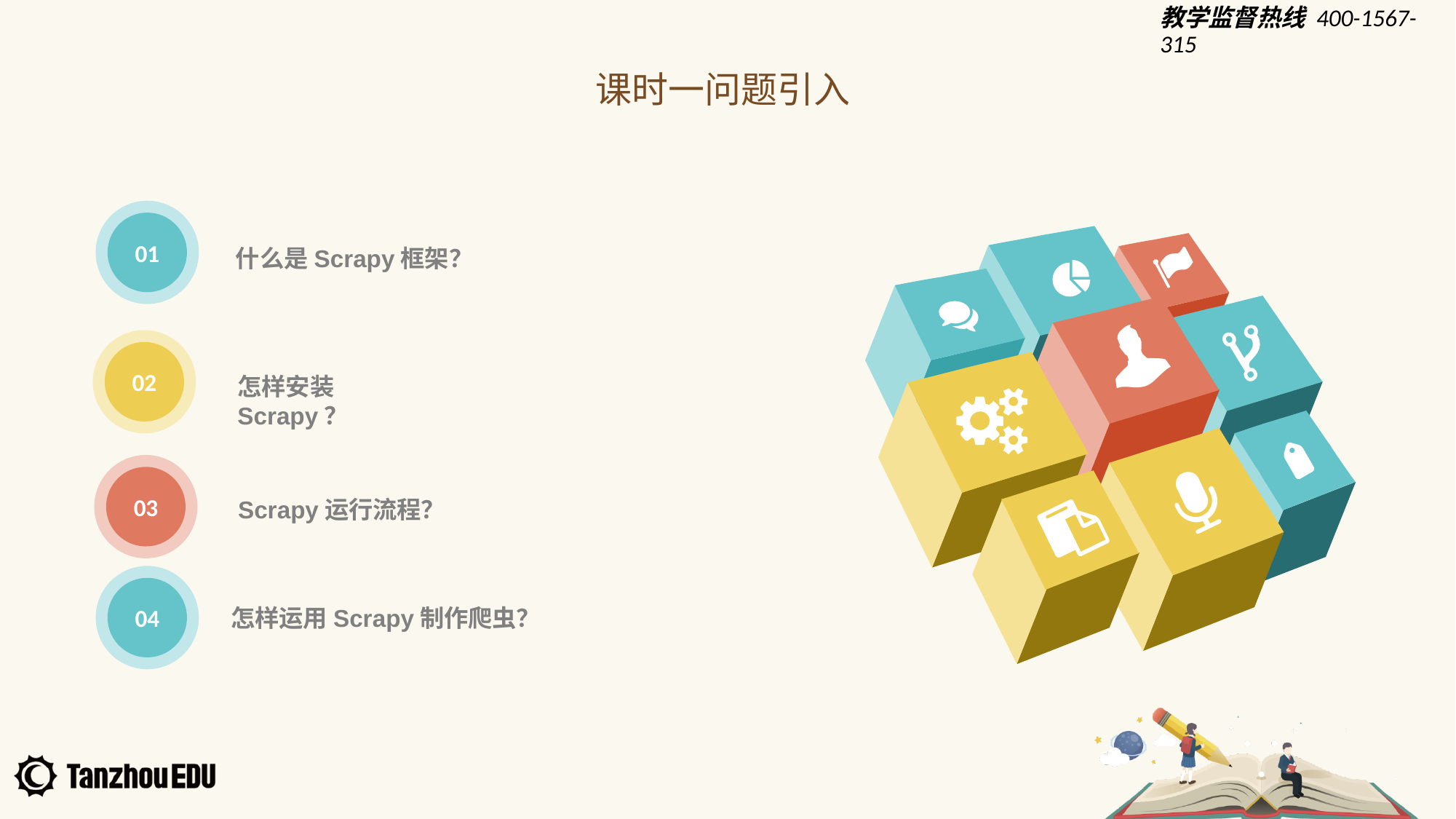

课时一问题引入

01

什么是Scrapy框架？

02

怎样安装Scrapy？

03

Scrapy运行流程？

04
怎样运用Scrapy制作爬虫？